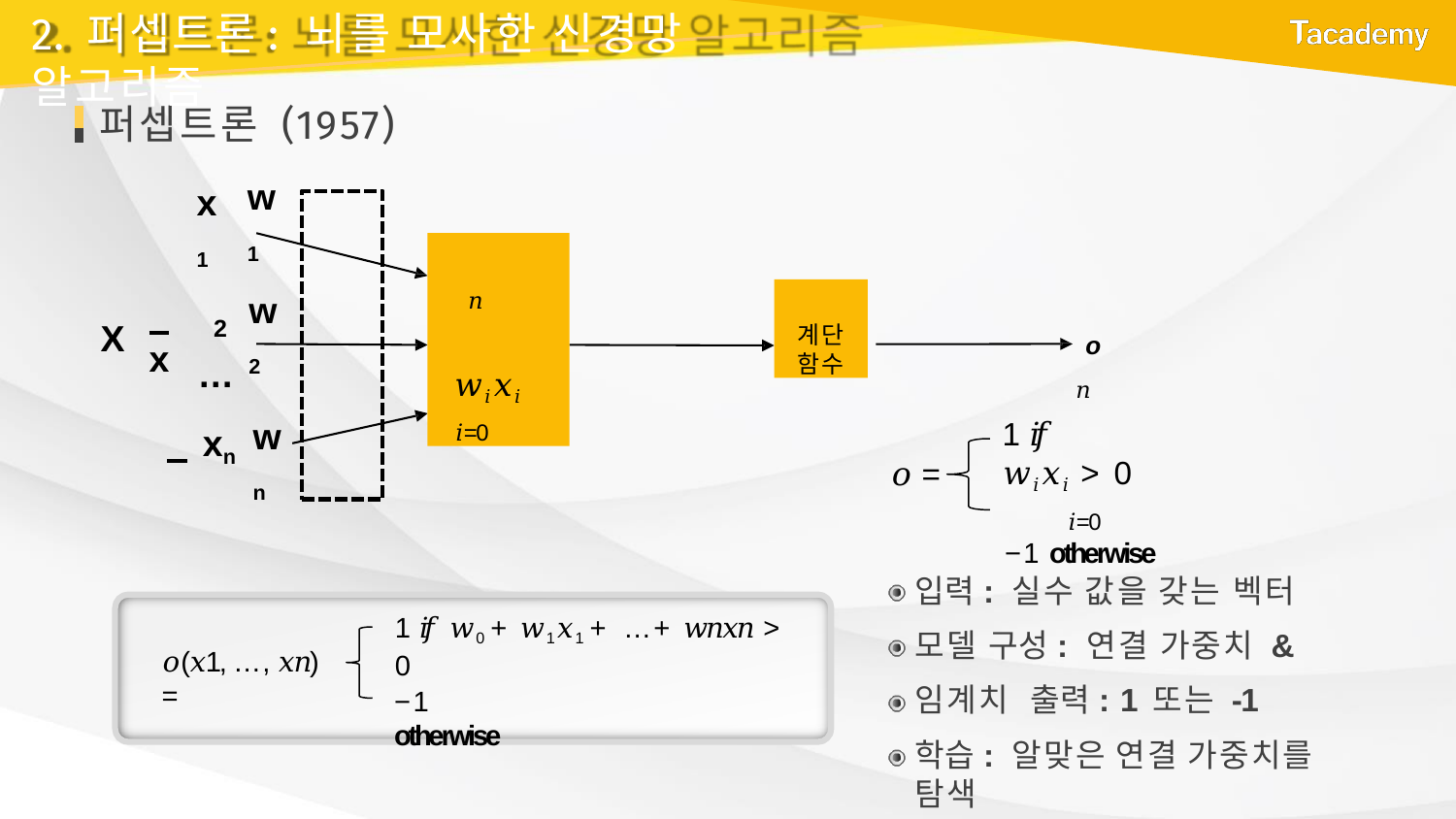

# 2. 퍼셉트론: 뇌를 모사한 신경망 알고리즘
퍼셉트론 (1957)

w1
x1

𝑛
  𝑤𝑖𝑥𝑖
𝑖=0

계단
함수
w2
  	x
o
𝑛
1 𝑖𝑓 𝑤𝑖𝑥𝑖 > 0
𝑖=0
−1 otherwise
2
X
…
   xn

wn

𝑜 =
입력: 실수 값을 갖는 벡터
모델 구성: 연결 가중치 & 임계치  출력: 1 또는 -1
학습: 알맞은 연결 가중치를 탐색

1 𝑖𝑓 𝑤0 + 𝑤1𝑥1 + …  + 𝑤𝑛𝑥𝑛 > 0

𝑜(𝑥1, … , 𝑥𝑛) =
−1 otherwise